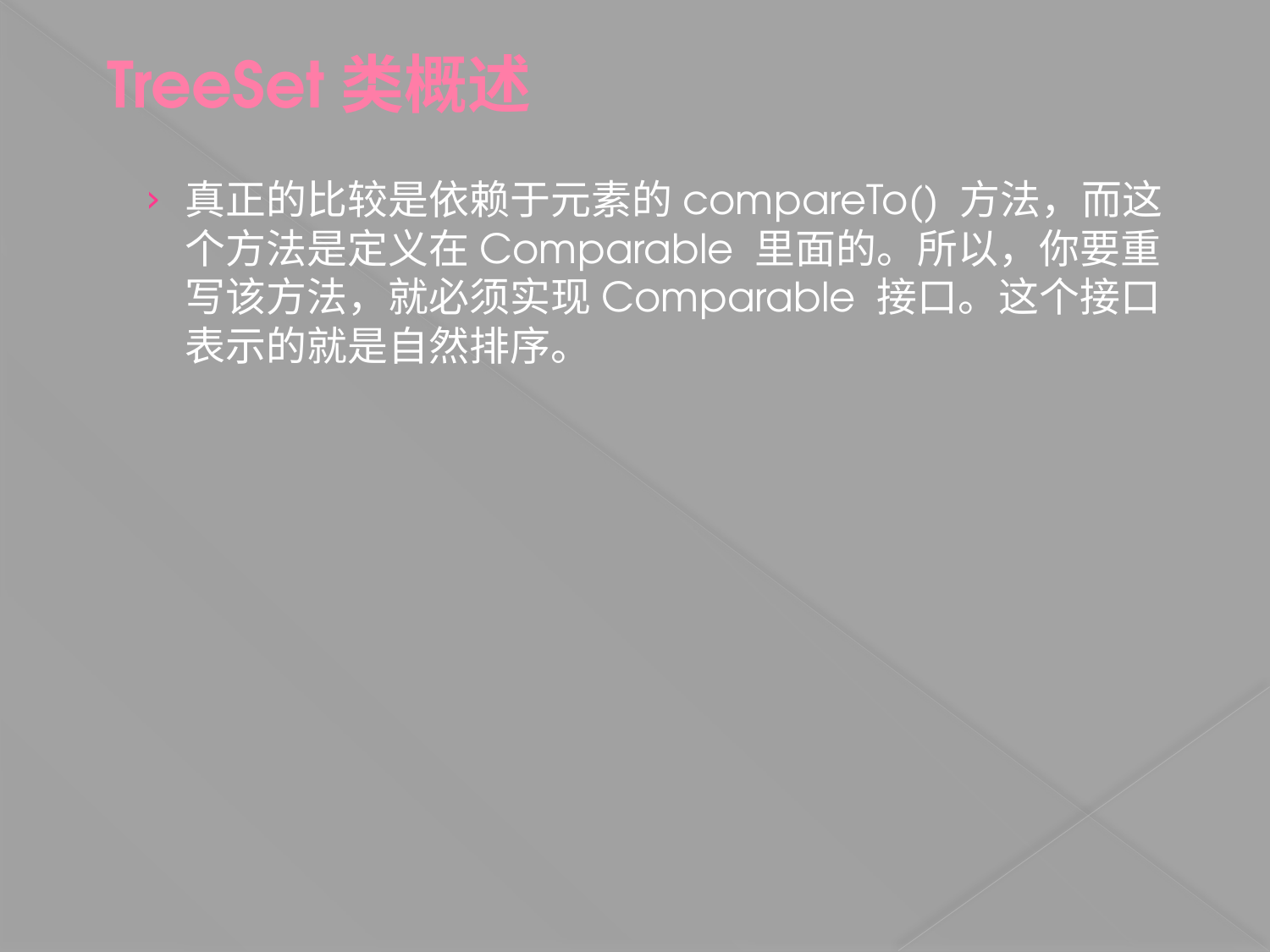

# TreeSet类概述
真正的比较是依赖于元素的compareTo() 方法，而这个方法是定义在Comparable 里面的。所以，你要重写该方法，就必须实现Comparable 接口。这个接口表示的就是自然排序。